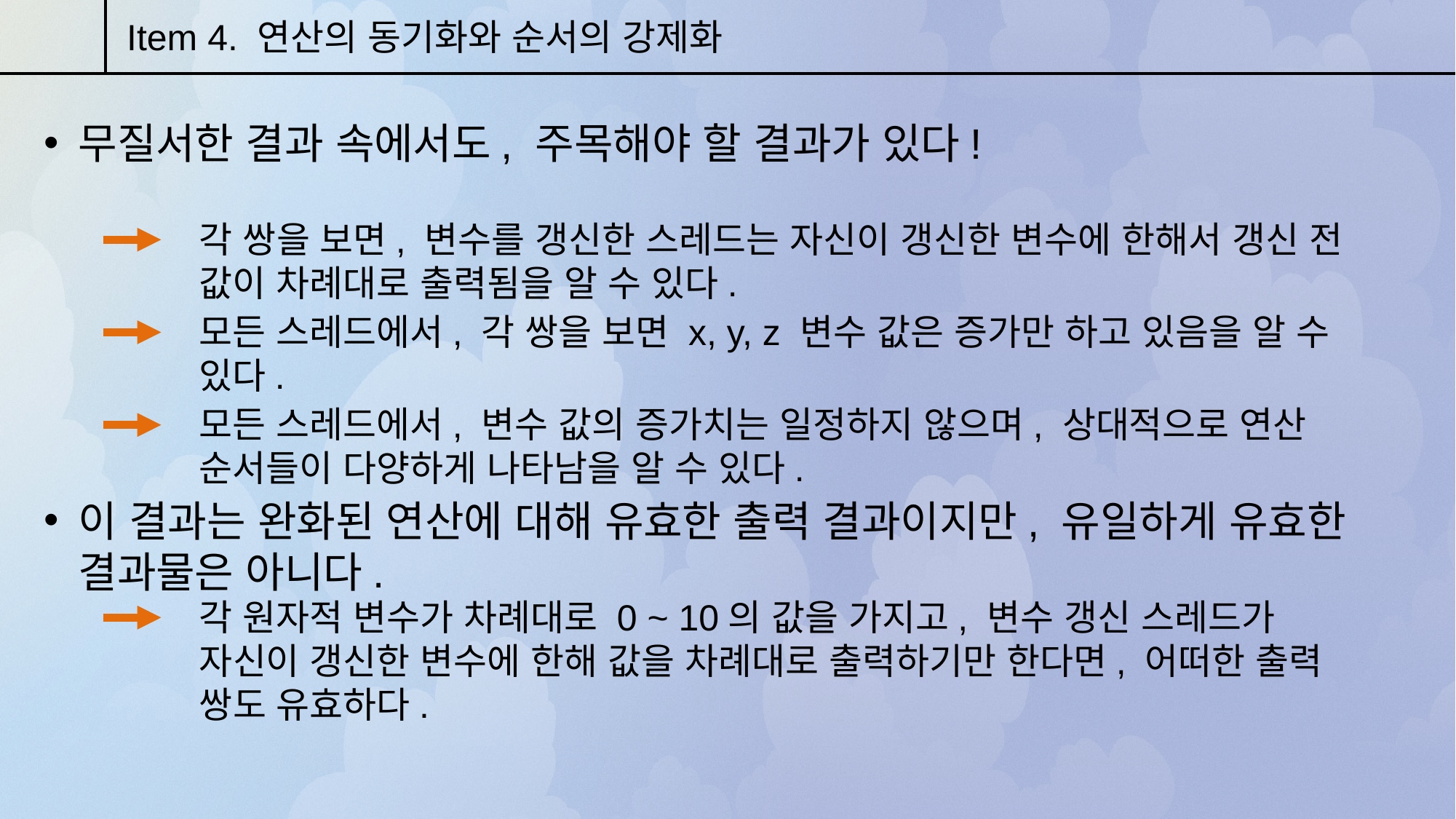

Item 4. 연산의 동기화와 순서의 강제화
무질서한 결과 속에서도, 주목해야 할 결과가 있다!
각 쌍을 보면, 변수를 갱신한 스레드는 자신이 갱신한 변수에 한해서 갱신 전 값이 차례대로 출력됨을 알 수 있다.
모든 스레드에서, 각 쌍을 보면 x, y, z 변수 값은 증가만 하고 있음을 알 수 있다.
모든 스레드에서, 변수 값의 증가치는 일정하지 않으며, 상대적으로 연산 순서들이 다양하게 나타남을 알 수 있다.
이 결과는 완화된 연산에 대해 유효한 출력 결과이지만, 유일하게 유효한 결과물은 아니다.
각 원자적 변수가 차례대로 0 ~ 10의 값을 가지고, 변수 갱신 스레드가 자신이 갱신한 변수에 한해 값을 차례대로 출력하기만 한다면, 어떠한 출력 쌍도 유효하다.